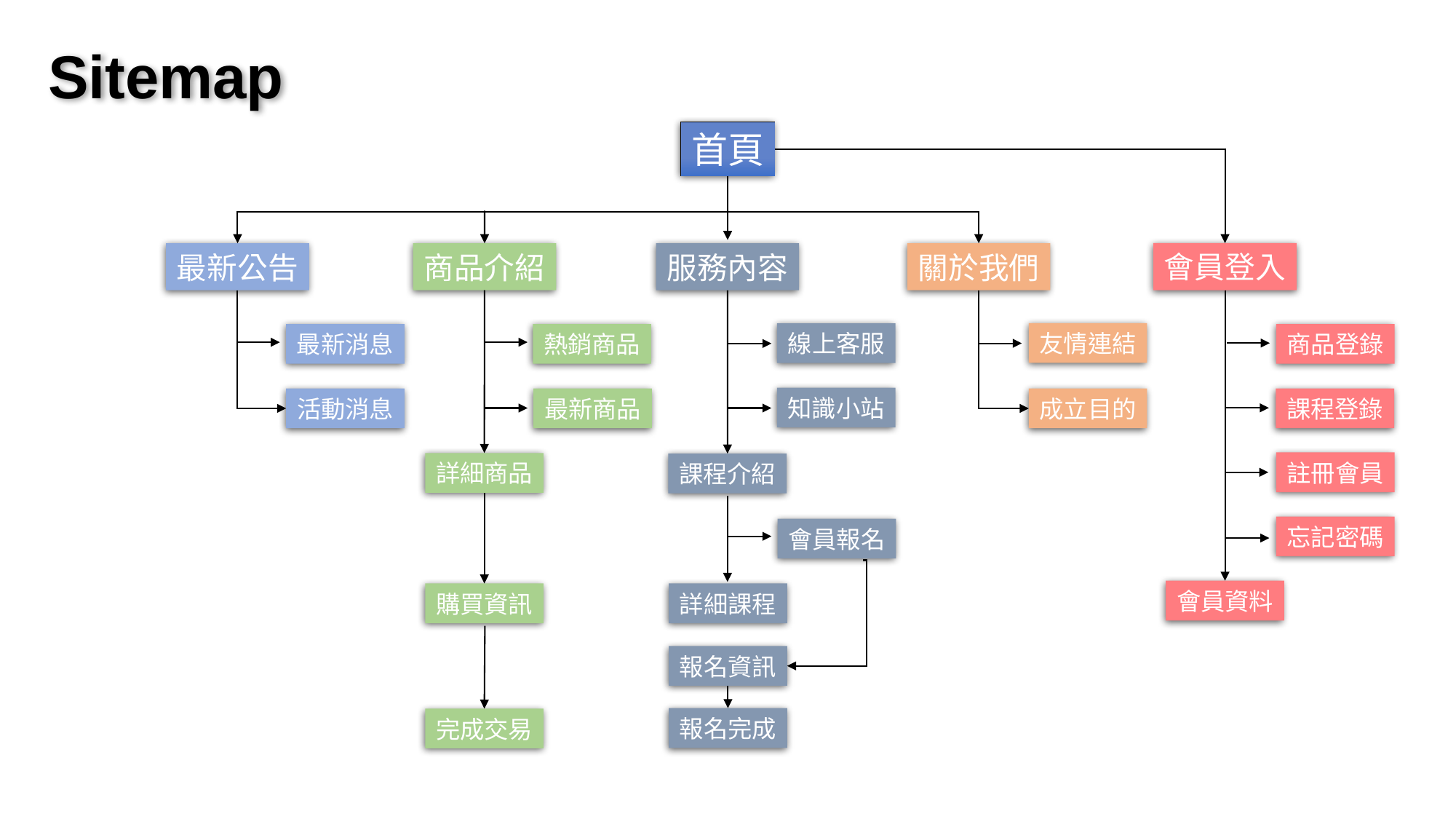

Sitemap
首頁
會員登入
最新公告
服務內容
關於我們
商品介紹
友情連結
線上客服
最新消息
熱銷商品
商品登錄
知識小站
活動消息
最新商品
成立目的
課程登錄
註冊會員
詳細商品
課程介紹
忘記密碼
會員報名
會員資料
購買資訊
詳細課程
報名資訊
報名完成
完成交易